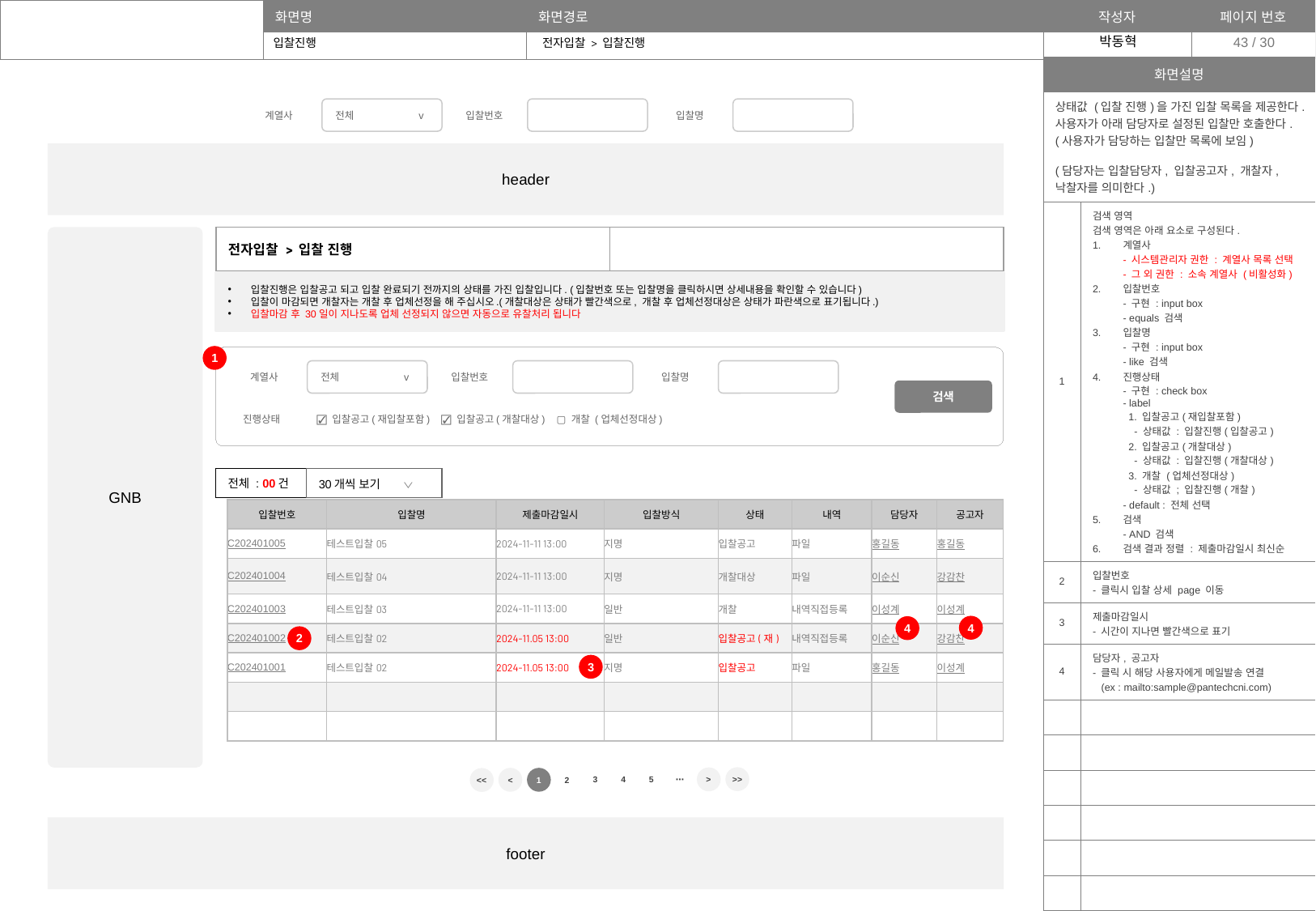

43

입찰진행
전자입찰 > 입찰진행
| 화면설명 |  |
| --- | --- |
| 상태값 (입찰 진행)을 가진 입찰 목록을 제공한다. 사용자가 아래 담당자로 설정된 입찰만 호출한다. (사용자가 담당하는 입찰만 목록에 보임) (담당자는 입찰담당자, 입찰공고자, 개찰자, 낙찰자를 의미한다.) |  |
| 1 | 검색 영역 검색 영역은 아래 요소로 구성된다. 계열사 - 시스템관리자 권한 : 계열사 목록 선택 - 그 외 권한 : 소속 계열사 (비활성화) 입찰번호 - 구현 : input box - equals 검색 입찰명 - 구현 : input box - like 검색 진행상태 - 구현 : check box - label 1. 입찰공고(재입찰포함) - 상태값 : 입찰진행(입찰공고) 2. 입찰공고(개찰대상) - 상태값 : 입찰진행(개찰대상) 3. 개찰 (업체선정대상) - 상태값 ; 입찰진행(개찰) - default : 전체 선택 검색 - AND 검색 검색 결과 정렬 : 제출마감일시 최신순 |
| 2 | 입찰번호 - 클릭시 입찰 상세 page 이동 |
| 3 | 제출마감일시 - 시간이 지나면 빨간색으로 표기 |
| 4 | 담당자, 공고자 - 클릭 시 해당 사용자에게 메일발송 연결 (ex : mailto:sample@pantechcni.com) |
|  |  |
|  |  |
|  |  |
|  |  |
|  |  |
|  |  |
|  |  |
계열사
전체                      v
입찰번호

입찰명

header
GNB
| 전자입찰 > 입찰 진행 |  |
| --- | --- |
입찰진행은 입찰공고 되고 입찰 완료되기 전까지의 상태를 가진 입찰입니다. (입찰번호 또는 입찰명을 클릭하시면 상세내용을 확인할 수 있습니다)
입찰이 마감되면 개찰자는 개찰 후 업체선정을 해 주십시오.(개찰대상은 상태가 빨간색으로, 개찰 후 업체선정대상은 상태가 파란색으로 표기됩니다.)
입찰마감 후 30일이 지나도록 업체 선정되지 않으면 자동으로 유찰처리 됩니다
1

계열사
전체                      v
입찰번호

입찰명

검색
진행상태
☑️ 입찰공고(재입찰포함)    ☑️ 입찰공고(개찰대상)    ▢ 개찰 (업체선정대상)
| 전체 : 00건 | 30개씩 보기 ⌵ |
| --- | --- |
| 입찰번호 | 입찰명 | 제출마감일시 | 입찰방식 | 상태 | 내역 | 담당자 | 공고자 |
| --- | --- | --- | --- | --- | --- | --- | --- |
| C202401005 | 테스트입찰05 | 2024-11-11 13:00 | 지명 | 입찰공고 | 파일 | 홍길동 | 홍길동 |
| C202401004 | 테스트입찰04 | 2024-11-11 13:00 | 지명 | 개찰대상 | 파일 | 이순신 | 강감찬 |
| C202401003 | 테스트입찰03 | 2024-11-11 13:00 | 일반 | 개찰 | 내역직접등록 | 이성계 | 이성계 |
| C202401002 | 테스트입찰02 | 2024-11.05 13:00 | 일반 | 입찰공고(재) | 내역직접등록 | 이순신 | 강감찬 |
| C202401001 | 테스트입찰02 | 2024-11.05 13:00 | 지명 | 입찰공고 | 파일 | 홍길동 | 이성계 |
|  |  |  |  |  |  |  |  |
|  |  |  |  |  |  |  |  |
4
4
2
3
>>
⋯
>
3
4
5
<
1
2
<<
footer